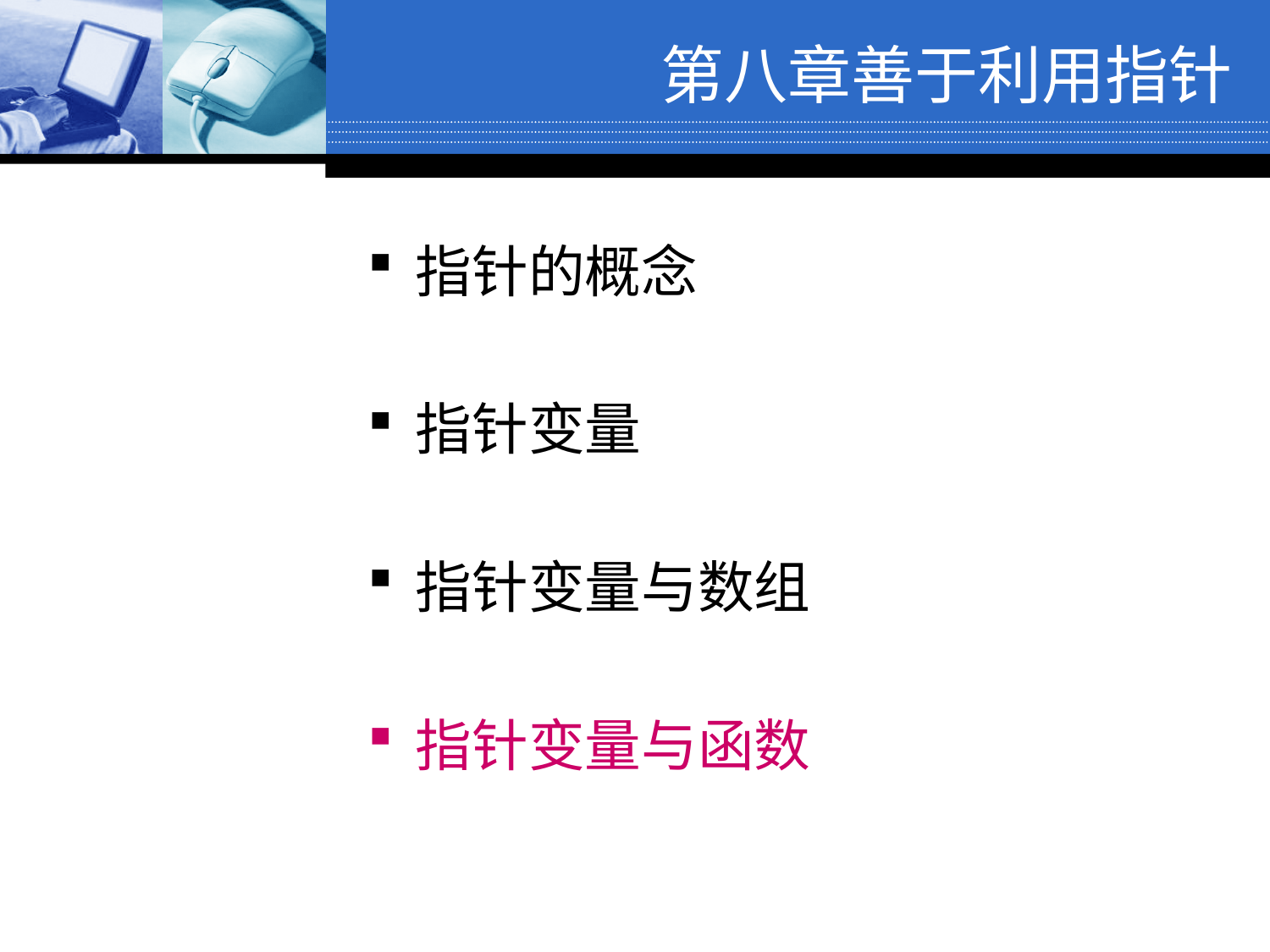

第八章善于利用指针
指针的概念

指针变量

指针变量与数组

指针变量与函数